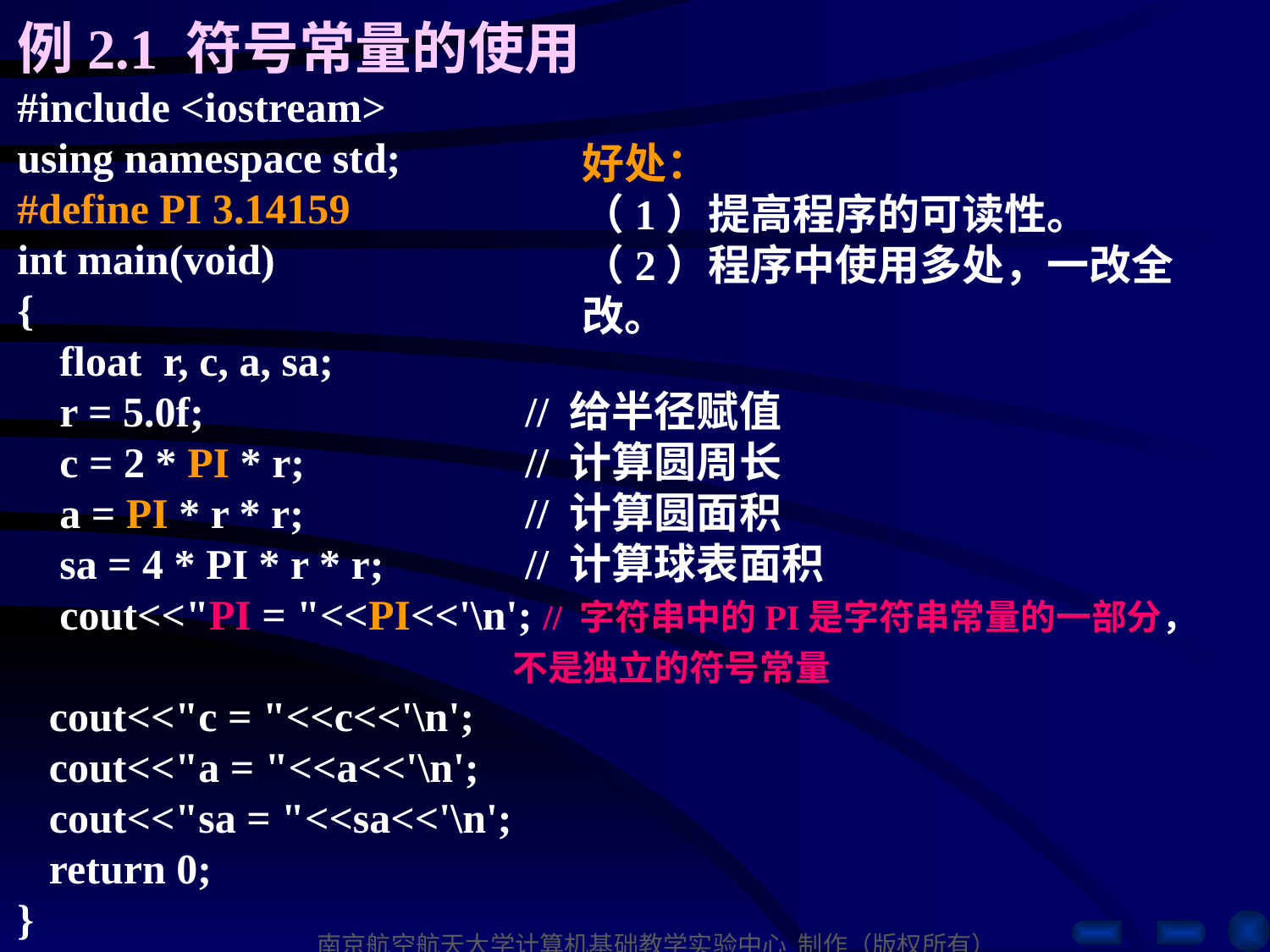

例2.1 符号常量的使用
#include <iostream>
using namespace std;
#define PI 3.14159
int main(void)
{
    float  r, c, a, sa;
    r = 5.0f; 			// 给半径赋值
    c = 2 * PI * r;		// 计算圆周长
    a = PI * r * r; 		// 计算圆面积
    sa = 4 * PI * r * r; 	            // 计算球表面积
    cout<<"PI = "<<PI<<'\n'; // 字符串中的PI是字符串常量的一部分，
                                                    不是独立的符号常量
   cout<<"c = "<<c<<'\n';
   cout<<"a = "<<a<<'\n';
   cout<<"sa = "<<sa<<'\n';
   return 0;
}
好处：
（1）提高程序的可读性。
（2）程序中使用多处，一改全改。